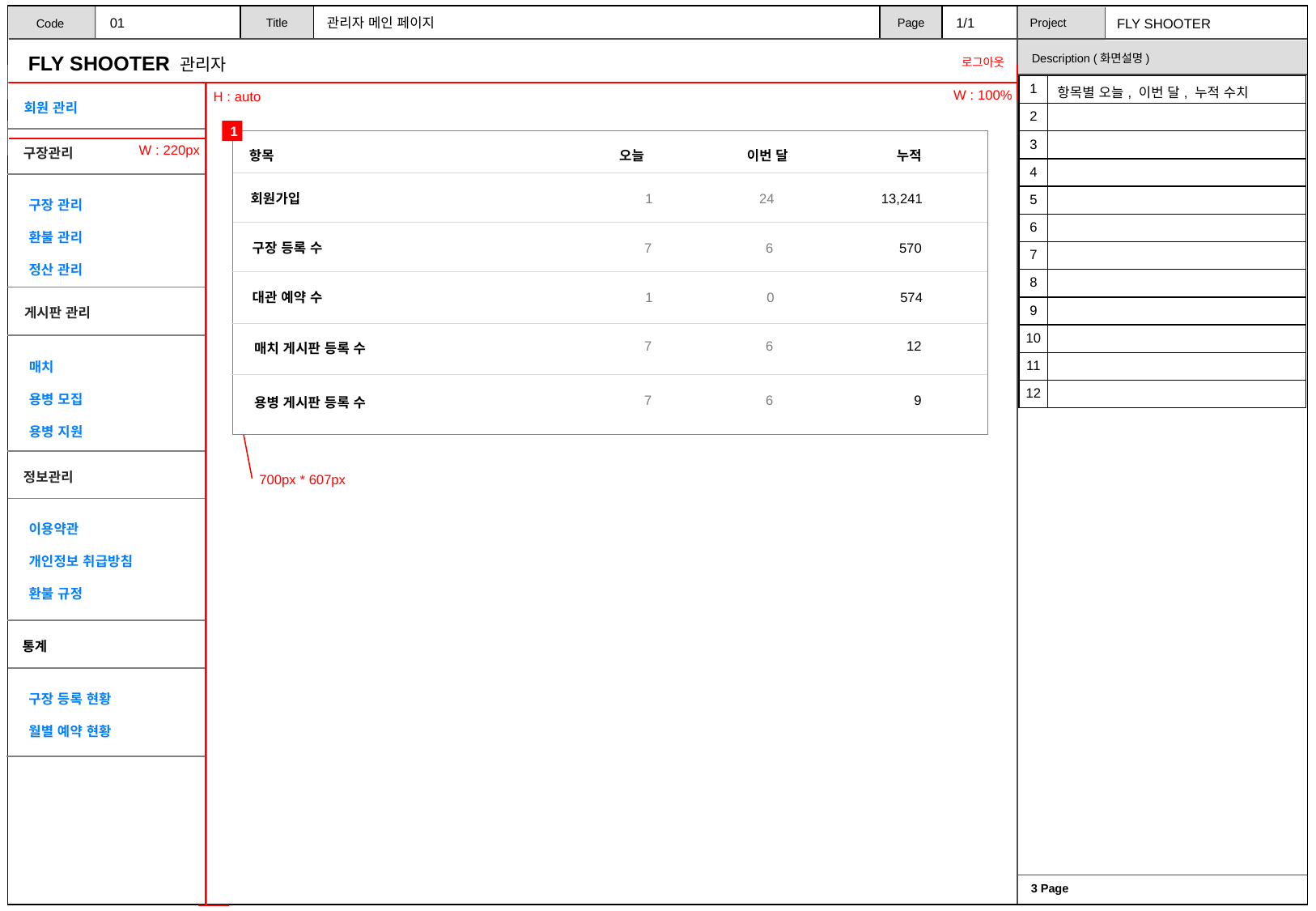

01
관리자 메인 페이지
1/1
| 1 | 항목별 오늘, 이번 달, 누적 수치 |
| --- | --- |
| 2 |  |
| 3 |  |
| 4 |  |
| 5 |  |
| 6 |  |
| 7 |  |
| 8 |  |
| 9 |  |
| 10 |  |
| 11 |  |
| 12 |  |
W : 100%
H : auto
1

W : 220px
항목
오늘
이번 달
누적
회원가입
1
24
13,241
구장 등록 수
7
6
570
대관 예약 수
1
0
574
7
6
12
매치 게시판 등록 수
7
6
9
용병 게시판 등록 수
700px * 607px